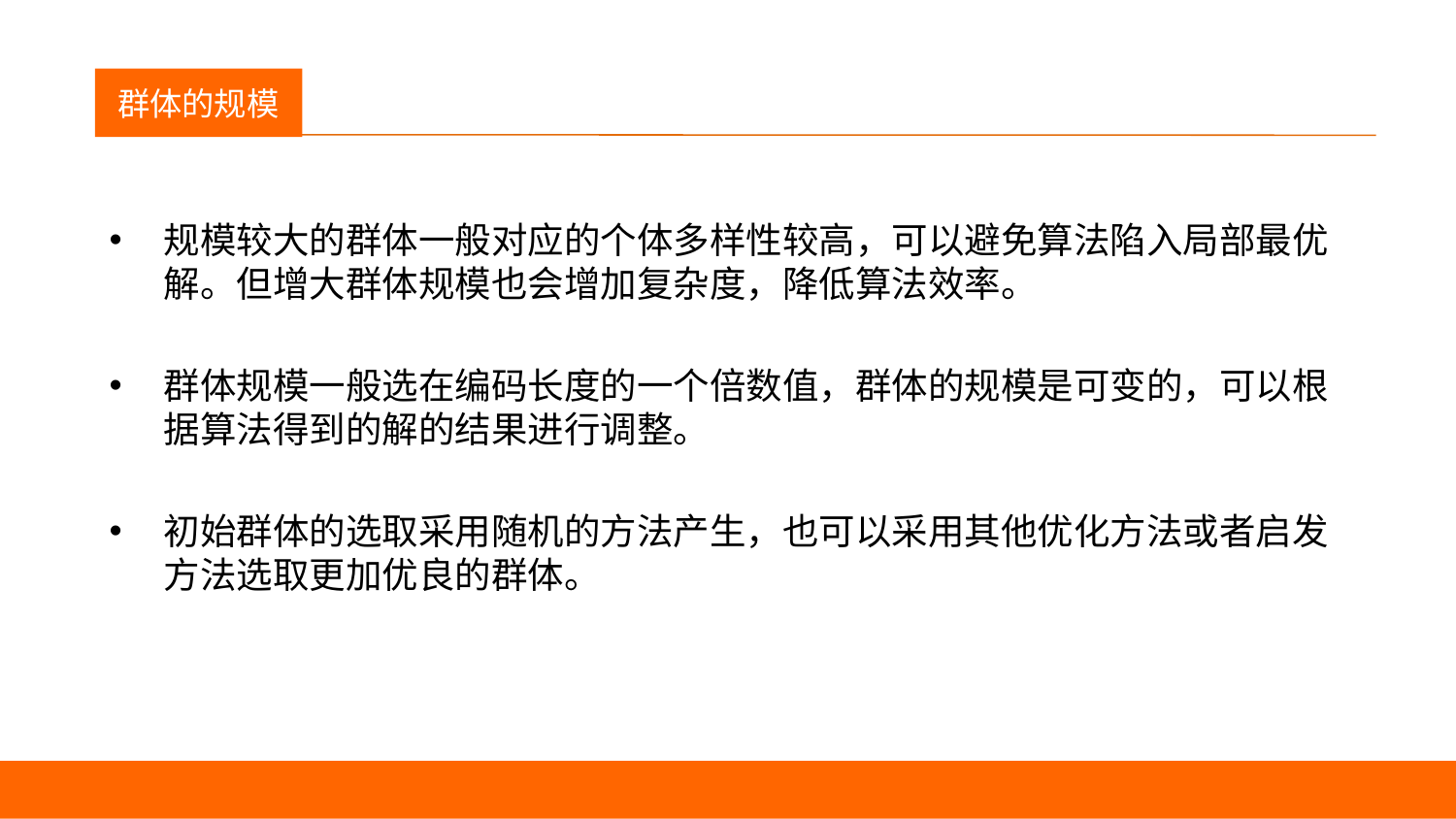

议程
群体的规模

规模较大的群体一般对应的个体多样性较高，可以避免算法陷入局部最优解。但增大群体规模也会增加复杂度，降低算法效率。

群体规模一般选在编码长度的一个倍数值，群体的规模是可变的，可以根据算法得到的解的结果进行调整。

初始群体的选取采用随机的方法产生，也可以采用其他优化方法或者启发方法选取更加优良的群体。